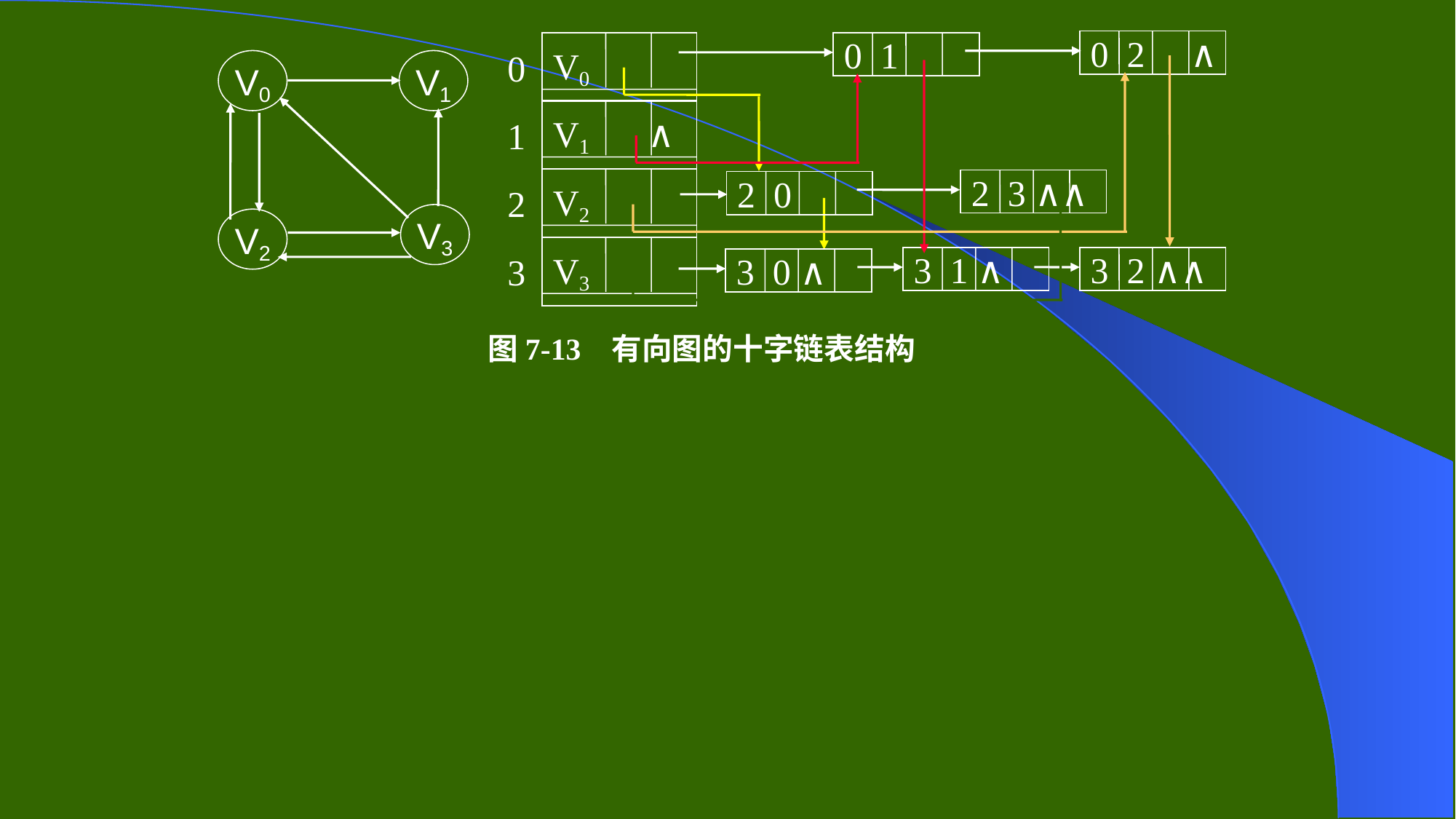

0  2     ∧

0  1

V0

V1           ∧

V2

V3

0
1
2
3

2  3 ∧∧

2  0

3  1 ∧

3  0 ∧

3  2 ∧∧

V0
V1

V3
V2

图7-13   有向图的十字链表结构